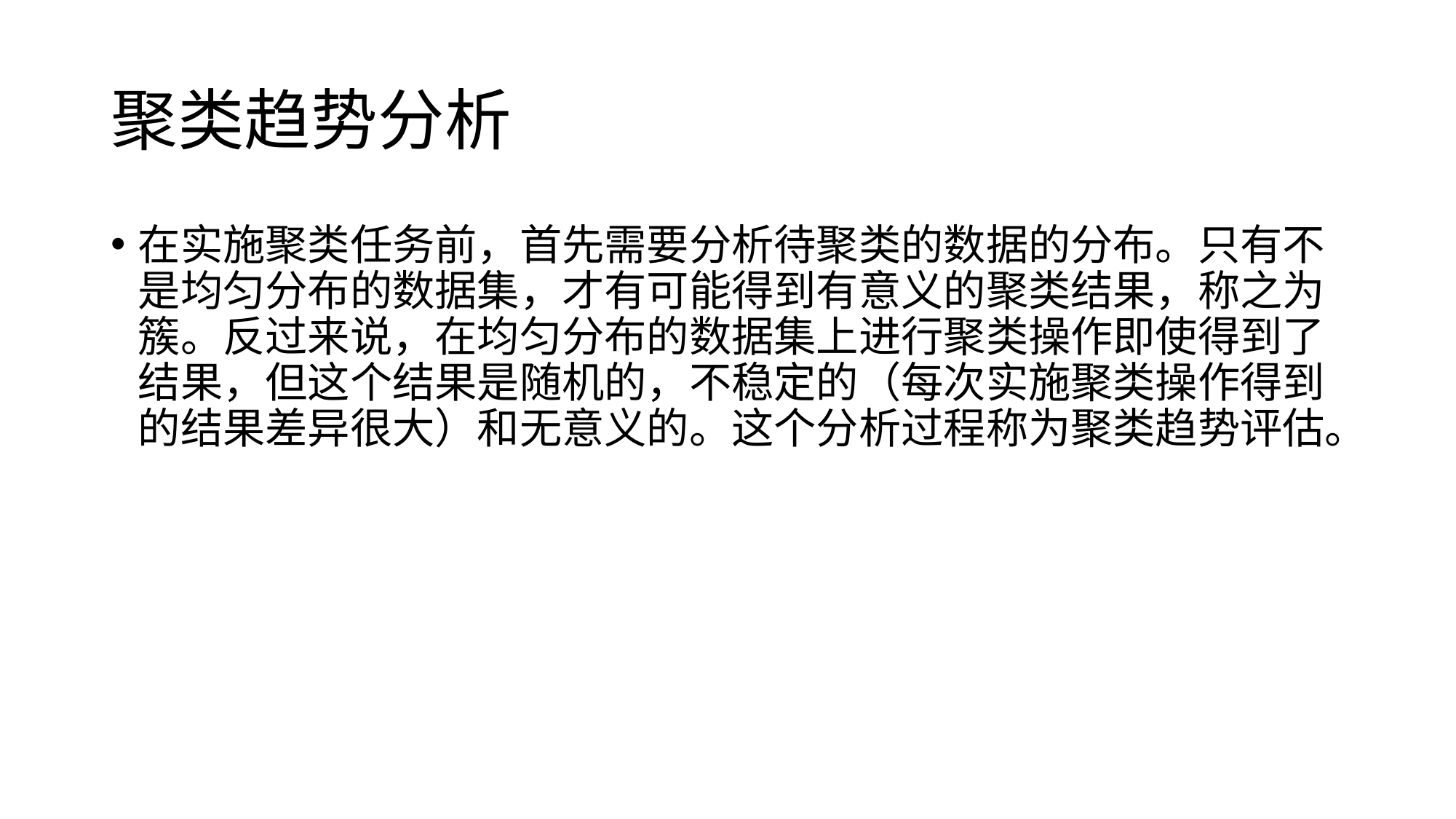

# 聚类趋势分析
在实施聚类任务前，首先需要分析待聚类的数据的分布。只有不是均匀分布的数据集，才有可能得到有意义的聚类结果，称之为簇。反过来说，在均匀分布的数据集上进行聚类操作即使得到了结果，但这个结果是随机的，不稳定的（每次实施聚类操作得到的结果差异很大）和无意义的。这个分析过程称为聚类趋势评估。